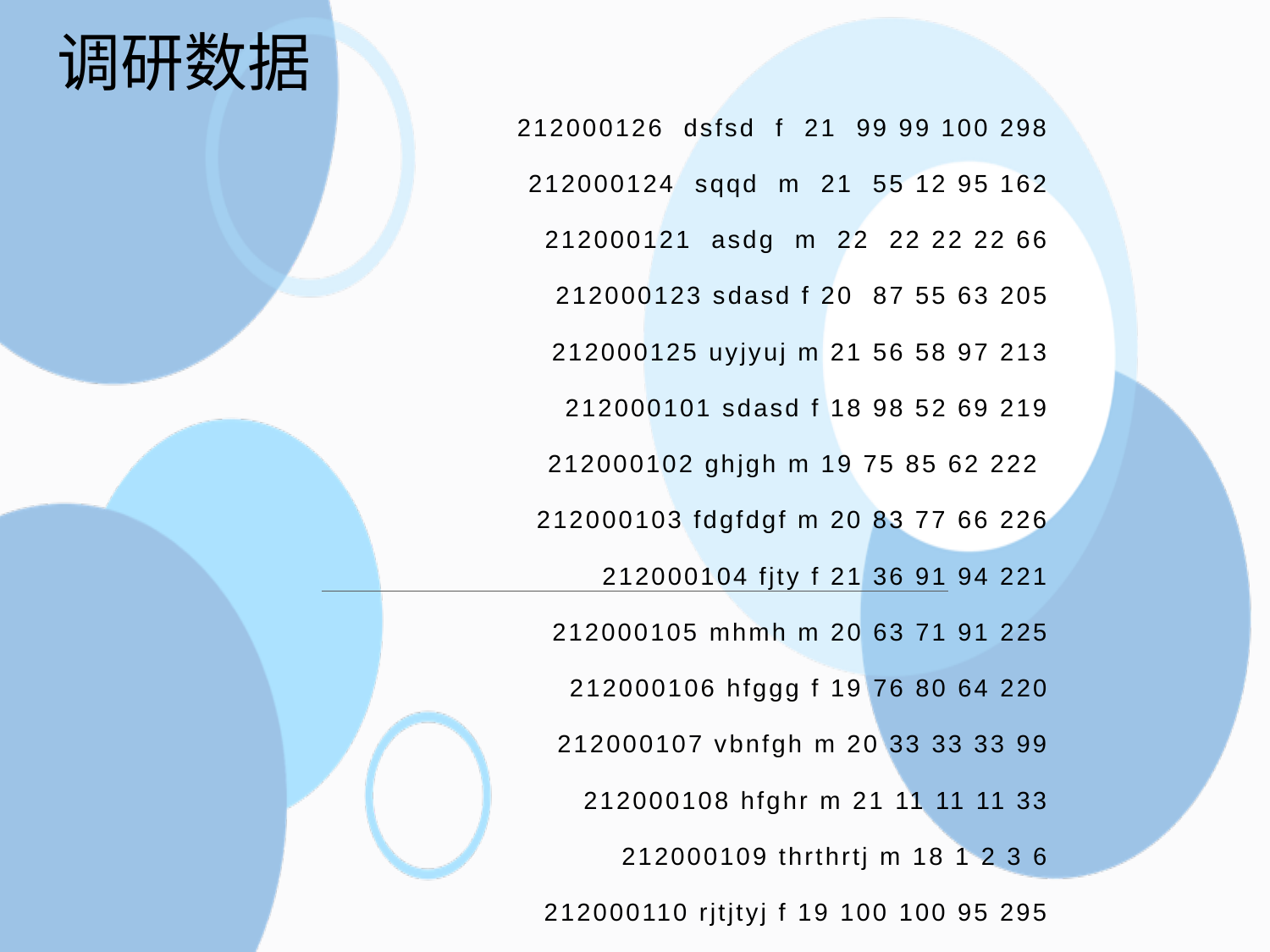

调研数据
212000126  dsfsd  f  21  99 99 100 298
212000124  sqqd  m  21  55 12 95 162
212000121  asdg  m  22  22 22 22 66
212000123 sdasd f 20  87 55 63 205
212000125 uyjyuj m 21 56 58 97 213
212000101 sdasd f 18 98 52 69 219
212000102 ghjgh m 19 75 85 62 222
212000103 fdgfdgf m 20 83 77 66 226
212000104 fjty f 21 36 91 94 221
212000105 mhmh m 20 63 71 91 225
212000106 hfggg f 19 76 80 64 220
212000107 vbnfgh m 20 33 33 33 99
212000108 hfghr m 21 11 11 11 33
212000109 thrthrtj m 18 1 2 3 6
212000110 rjtjtyj f 19 100 100 95 295